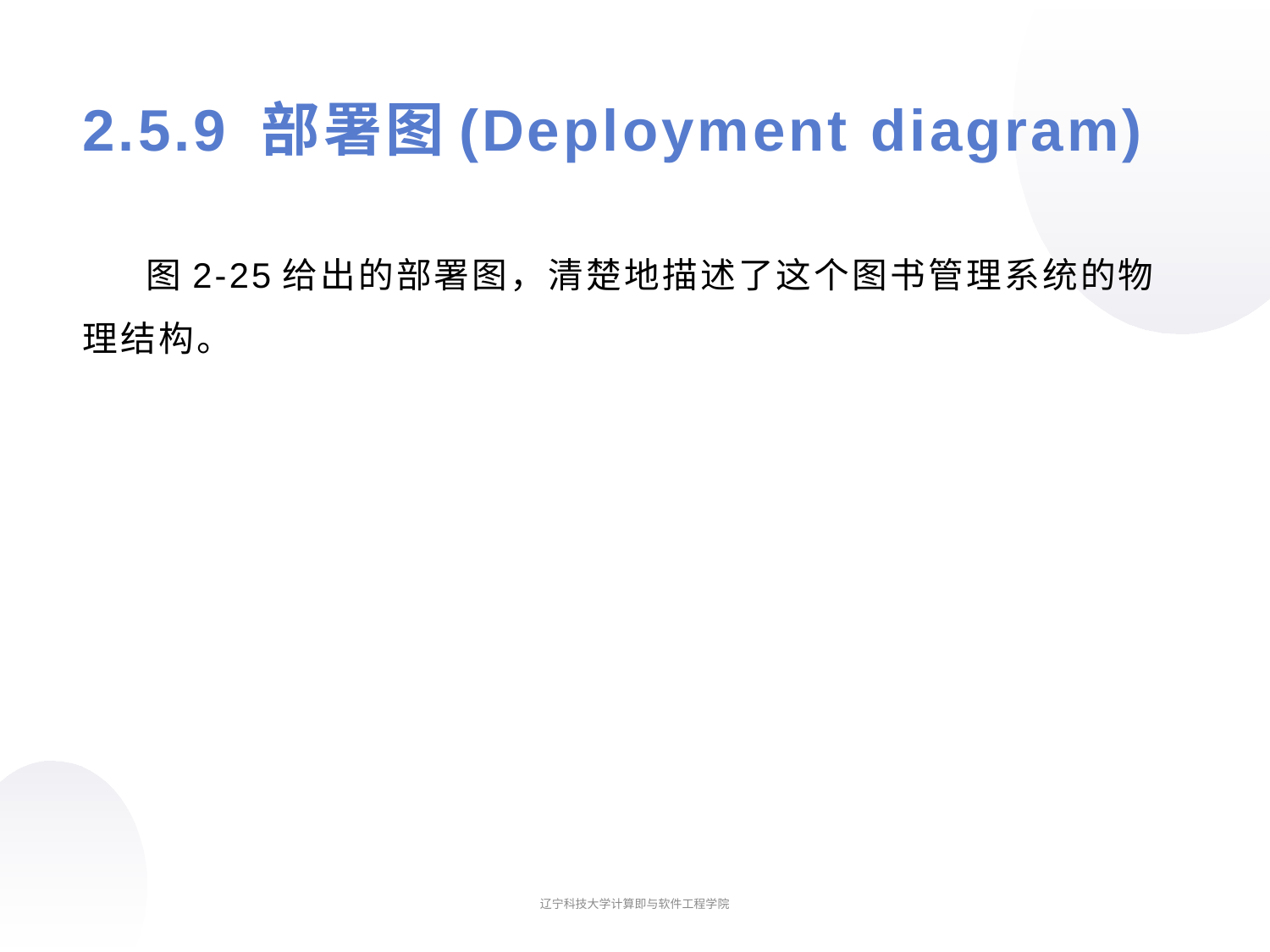

# 2.5.9 部署图(Deployment diagram)
图2-25给出的部署图，清楚地描述了这个图书管理系统的物理结构。

辽宁科技大学计算即与软件工程学院
97